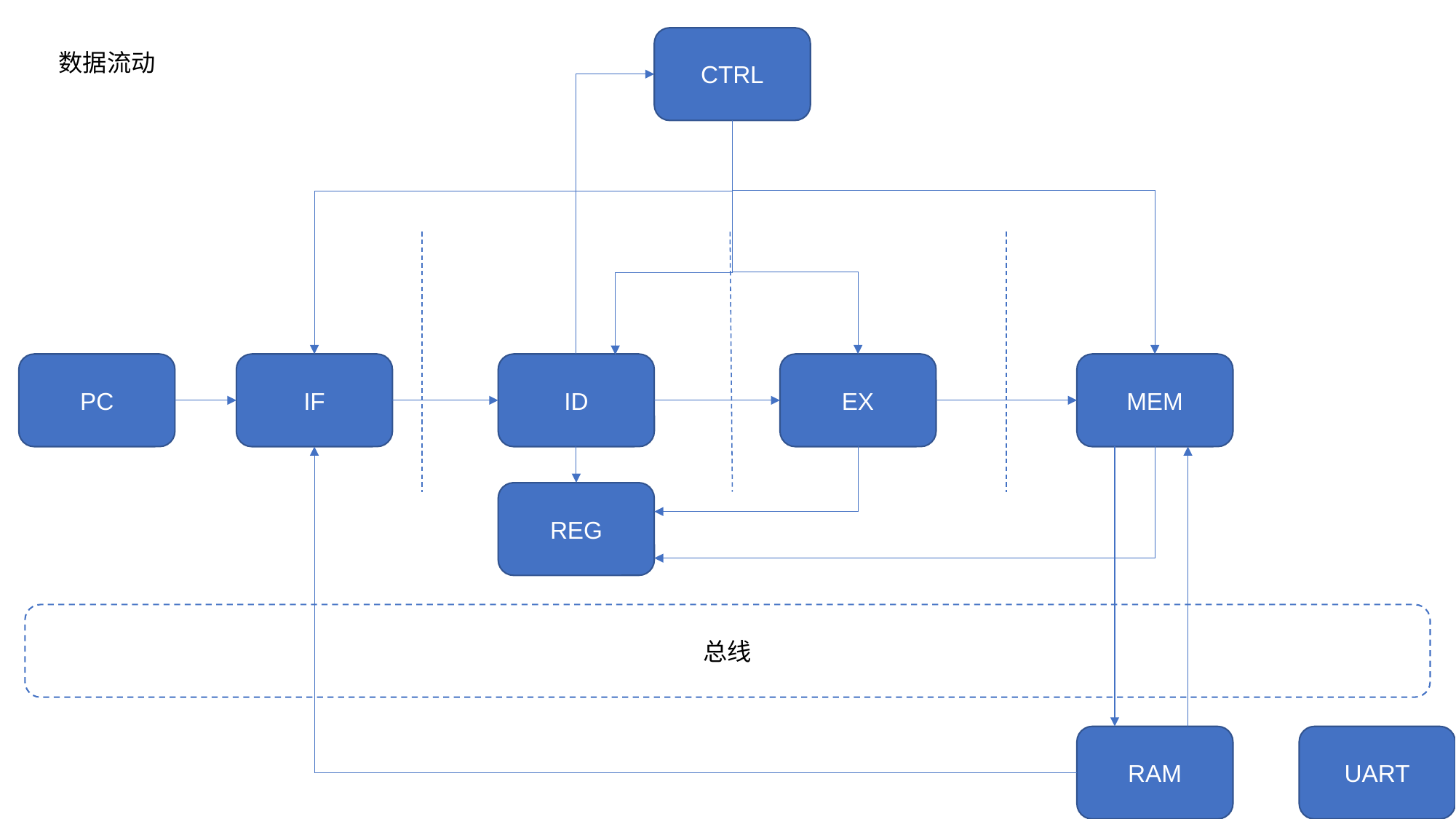

CTRL
数据流动
PC
IF
ID
EX
MEM
REG
总线
RAM
UART